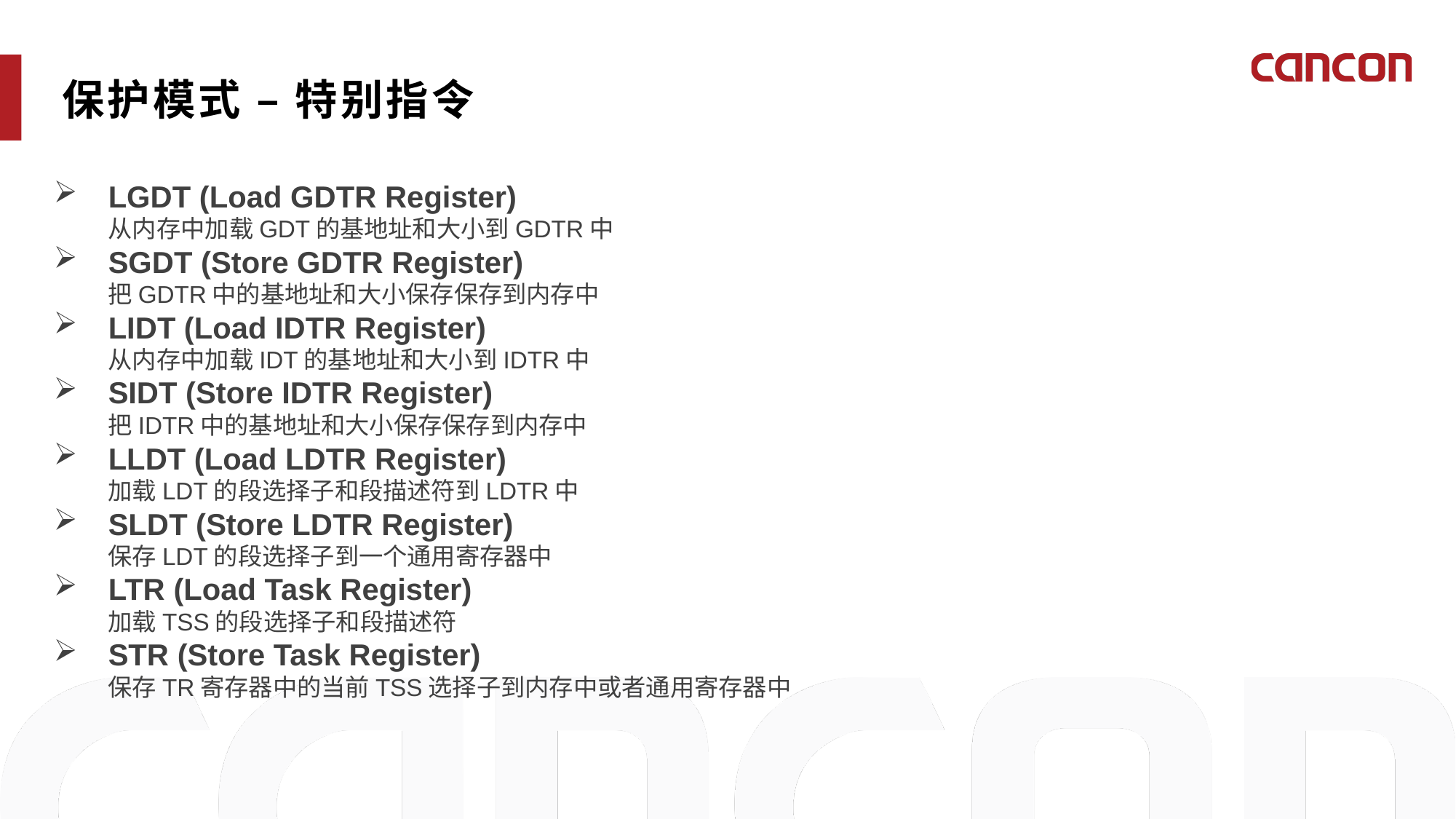

保护模式 – 特别指令
LGDT (Load GDTR Register)
从内存中加载GDT的基地址和大小到GDTR中
SGDT (Store GDTR Register)
把GDTR中的基地址和大小保存保存到内存中
LIDT (Load IDTR Register)
从内存中加载IDT的基地址和大小到IDTR中
SIDT (Store IDTR Register)
把IDTR中的基地址和大小保存保存到内存中
LLDT (Load LDTR Register)
加载LDT的段选择子和段描述符到LDTR中
SLDT (Store LDTR Register)
保存LDT的段选择子到一个通用寄存器中
LTR (Load Task Register)
加载TSS的段选择子和段描述符
STR (Store Task Register)
保存TR寄存器中的当前TSS选择子到内存中或者通用寄存器中